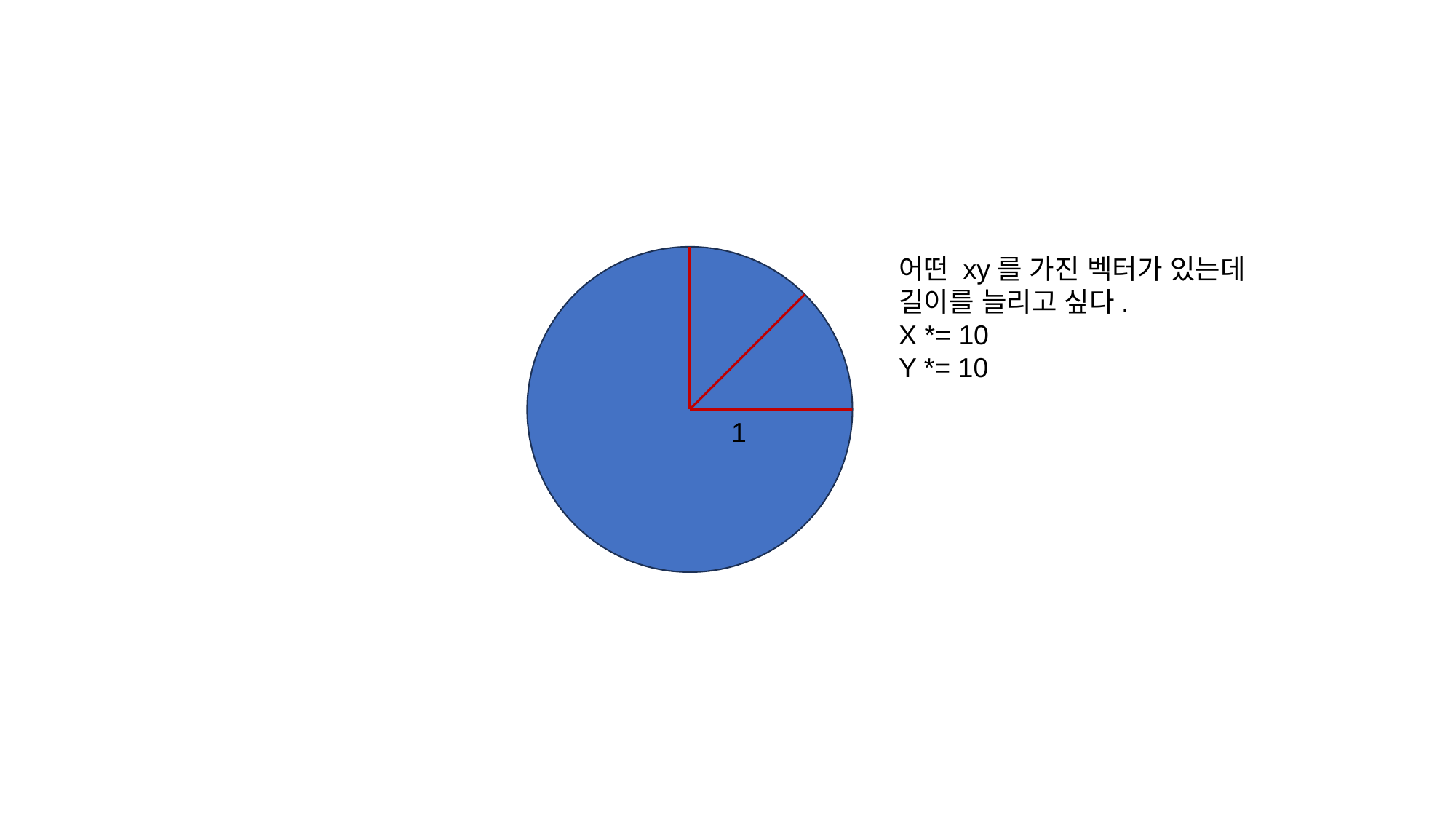

어떤 xy를 가진 벡터가 있는데
길이를 늘리고 싶다.
X *= 10
Y *= 10

1